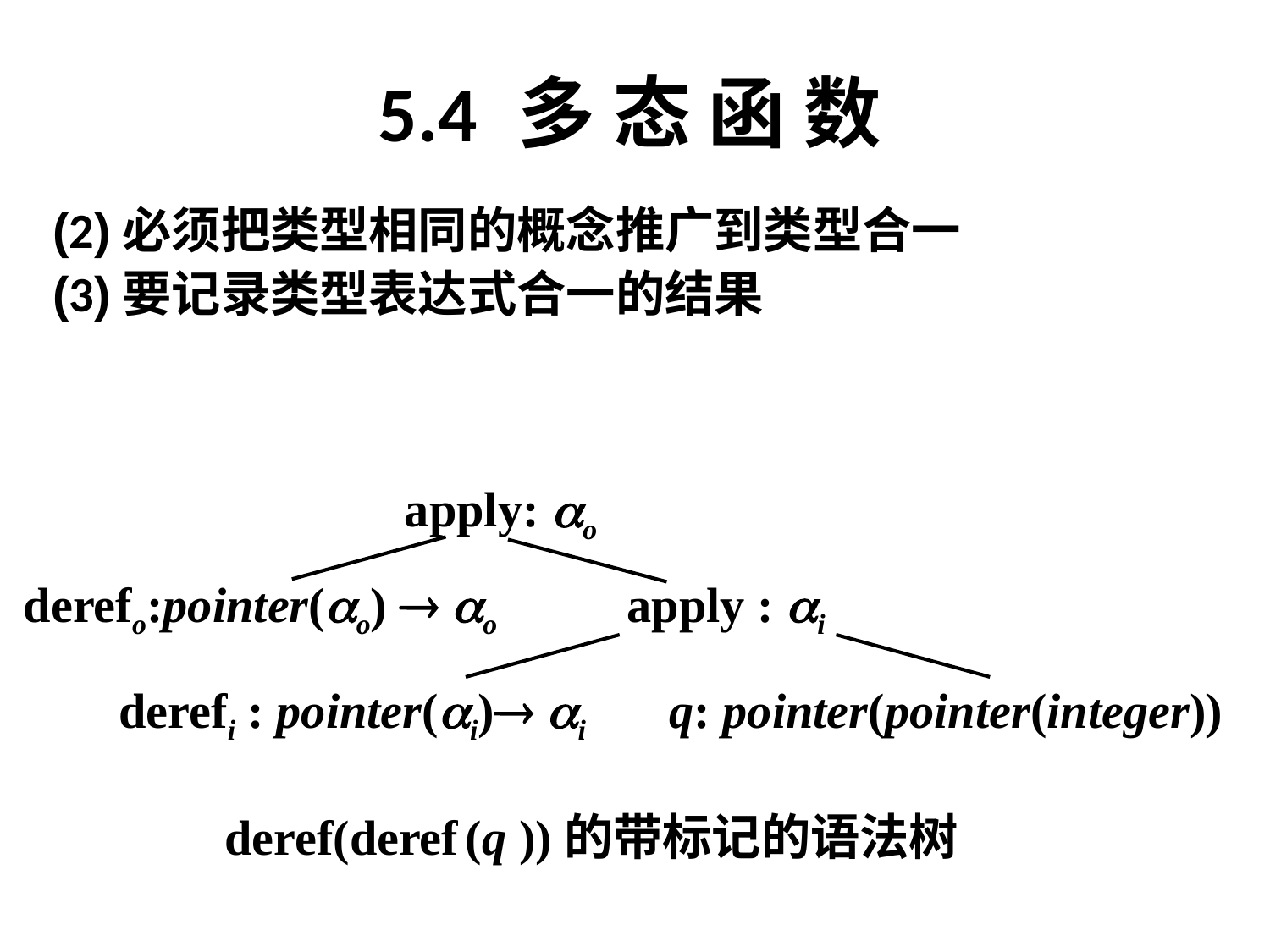

# 5.4 多 态 函 数
(2)必须把类型相同的概念推广到类型合一
(3)要记录类型表达式合一的结果
apply: αo

derefo:pointer(αo) → αo
apply : αi

derefi : pointer(αi)→ αi
q: pointer(pointer(integer))
deref(deref (q ))的带标记的语法树